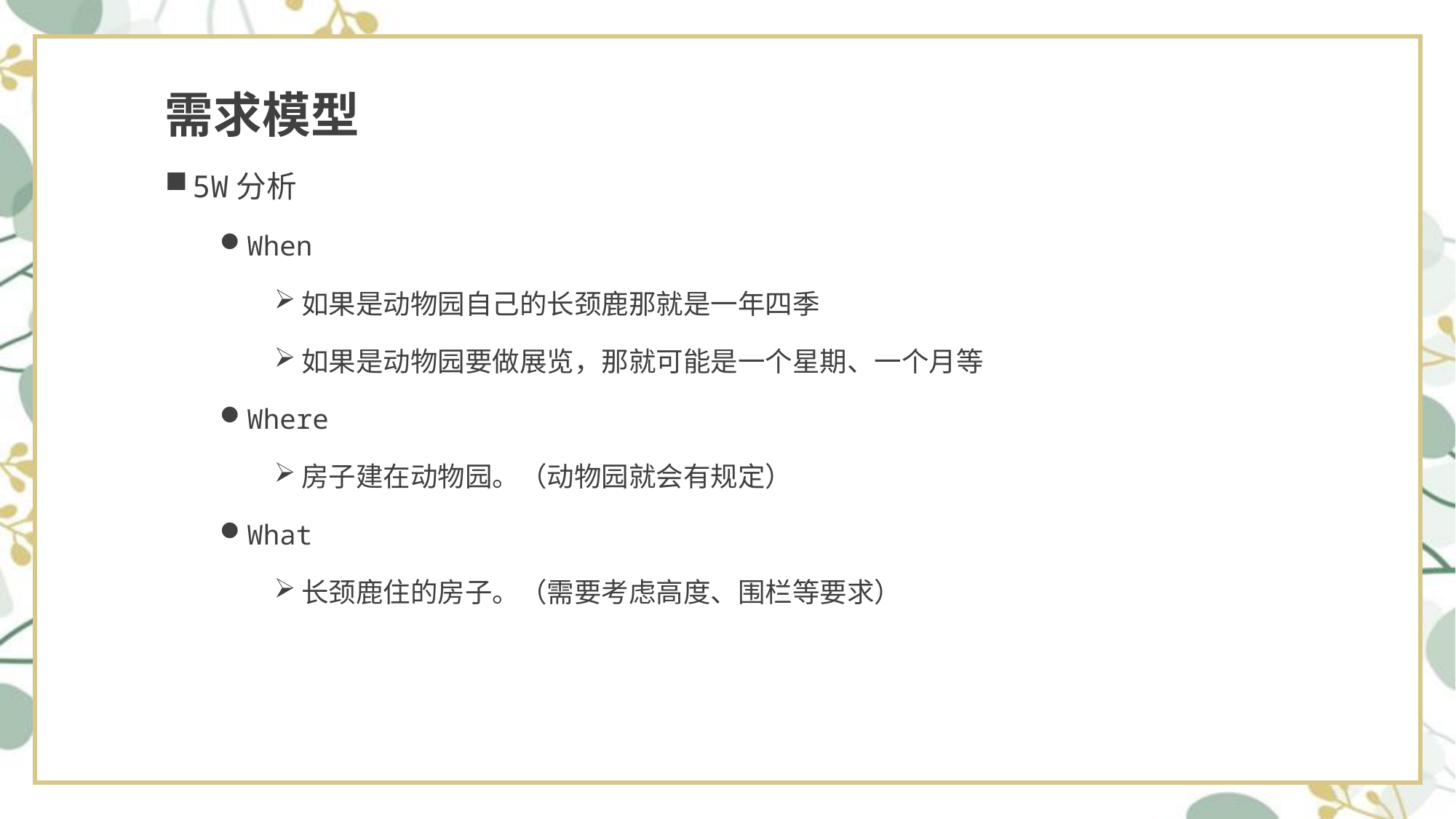

# 需求模型
5W分析
When
如果是动物园自己的长颈鹿那就是一年四季
如果是动物园要做展览，那就可能是一个星期、一个月等
Where
房子建在动物园。（动物园就会有规定）
What
长颈鹿住的房子。（需要考虑高度、围栏等要求）